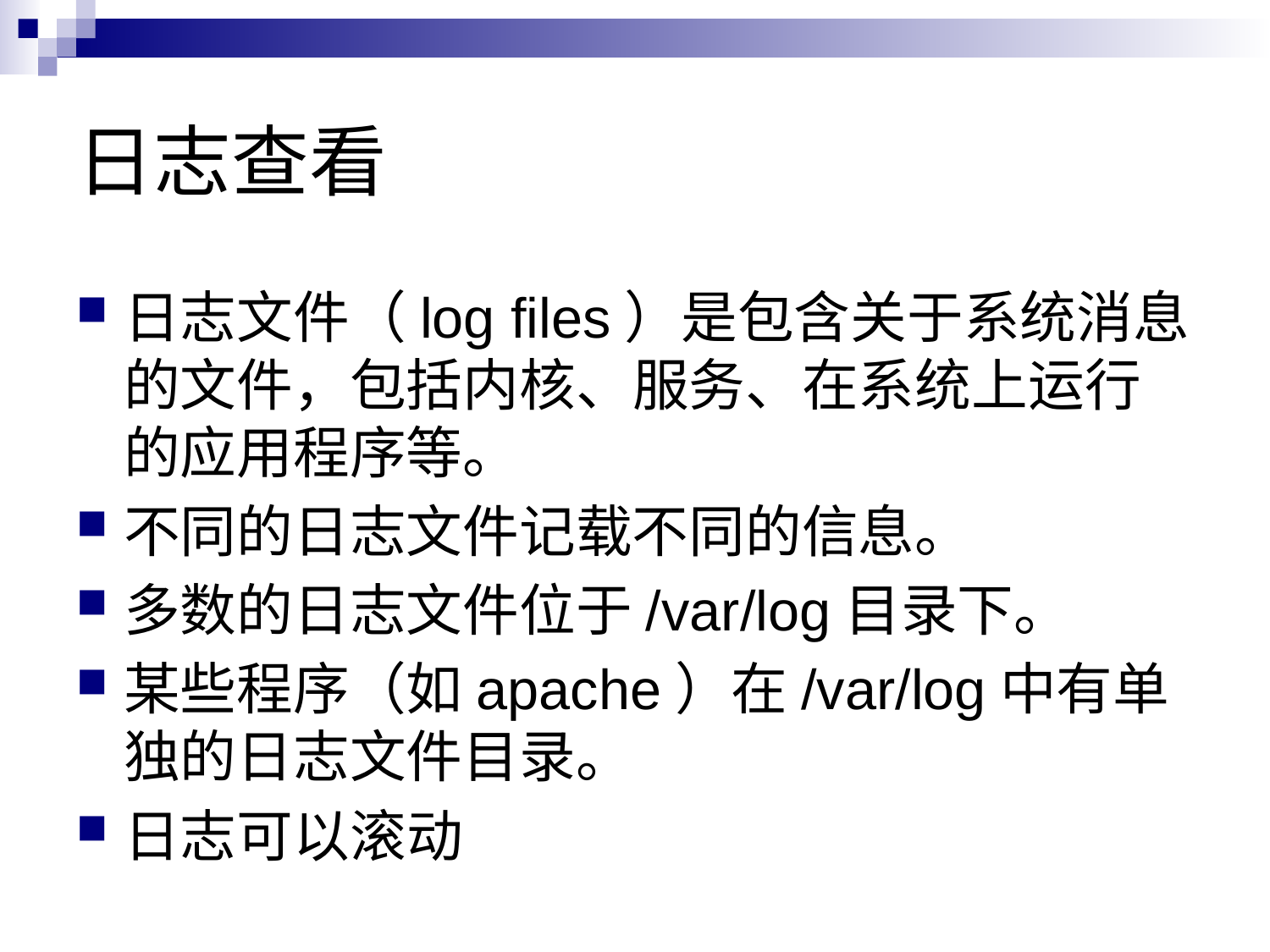

# 日志查看
日志文件（log files）是包含关于系统消息的文件，包括内核、服务、在系统上运行的应用程序等。
不同的日志文件记载不同的信息。
多数的日志文件位于/var/log目录下。
某些程序（如apache）在/var/log中有单独的日志文件目录。
日志可以滚动